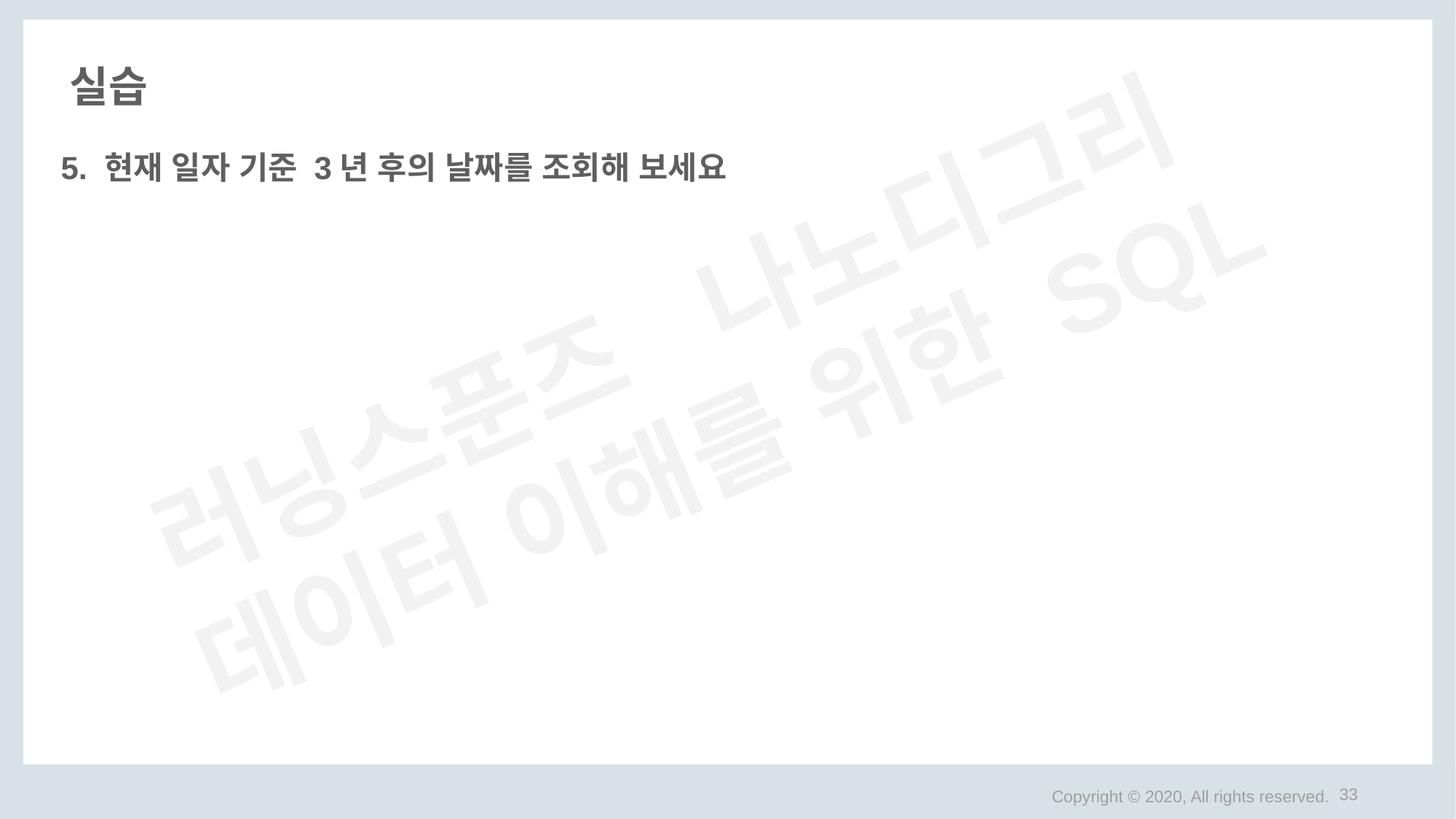

# 실습
5. 현재 일자 기준 3년 후의 날짜를 조회해 보세요